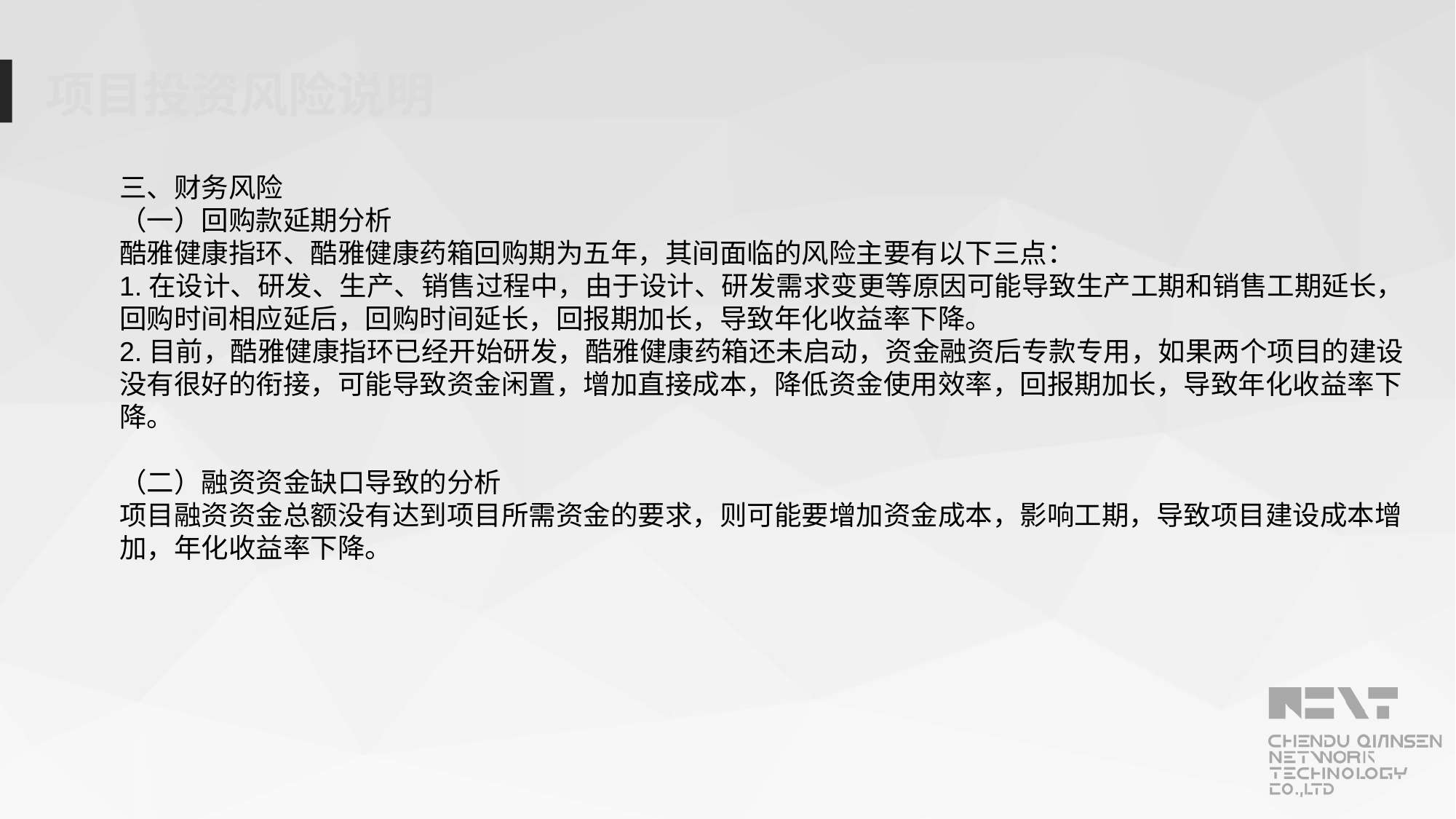

项目投资风险说明
三、财务风险
（一）回购款延期分析
酷雅健康指环、酷雅健康药箱回购期为五年，其间面临的风险主要有以下三点：
1.在设计、研发、生产、销售过程中，由于设计、研发需求变更等原因可能导致生产工期和销售工期延长，回购时间相应延后，回购时间延长，回报期加长，导致年化收益率下降。
2.目前，酷雅健康指环已经开始研发，酷雅健康药箱还未启动，资金融资后专款专用，如果两个项目的建设没有很好的衔接，可能导致资金闲置，增加直接成本，降低资金使用效率，回报期加长，导致年化收益率下降。

（二）融资资金缺口导致的分析
项目融资资金总额没有达到项目所需资金的要求，则可能要增加资金成本，影响工期，导致项目建设成本增加，年化收益率下降。